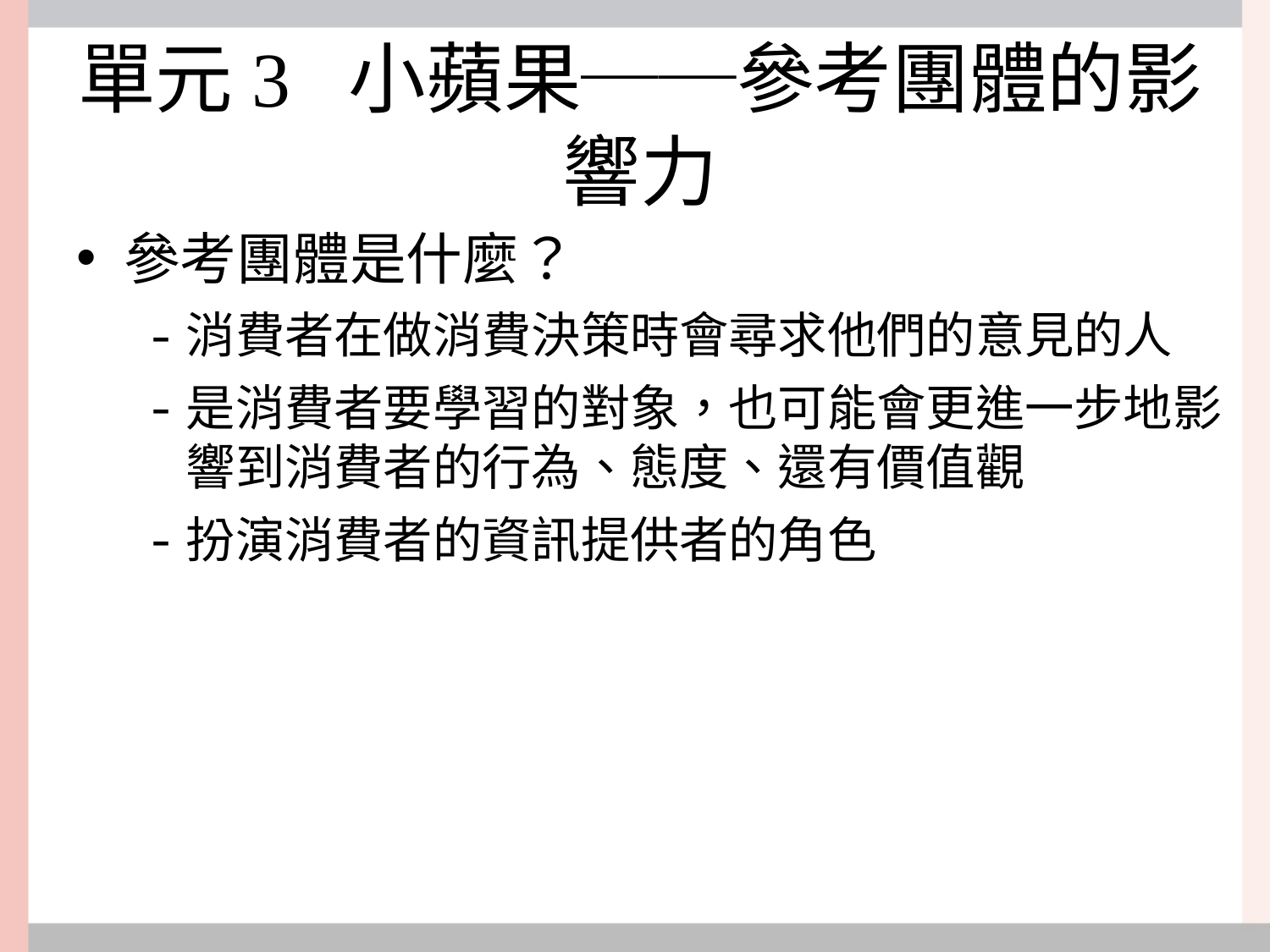

# 單元3  小蘋果──參考團體的影響力
參考團體是什麼？
消費者在做消費決策時會尋求他們的意見的人
是消費者要學習的對象，也可能會更進一步地影響到消費者的行為、態度、還有價值觀
扮演消費者的資訊提供者的角色